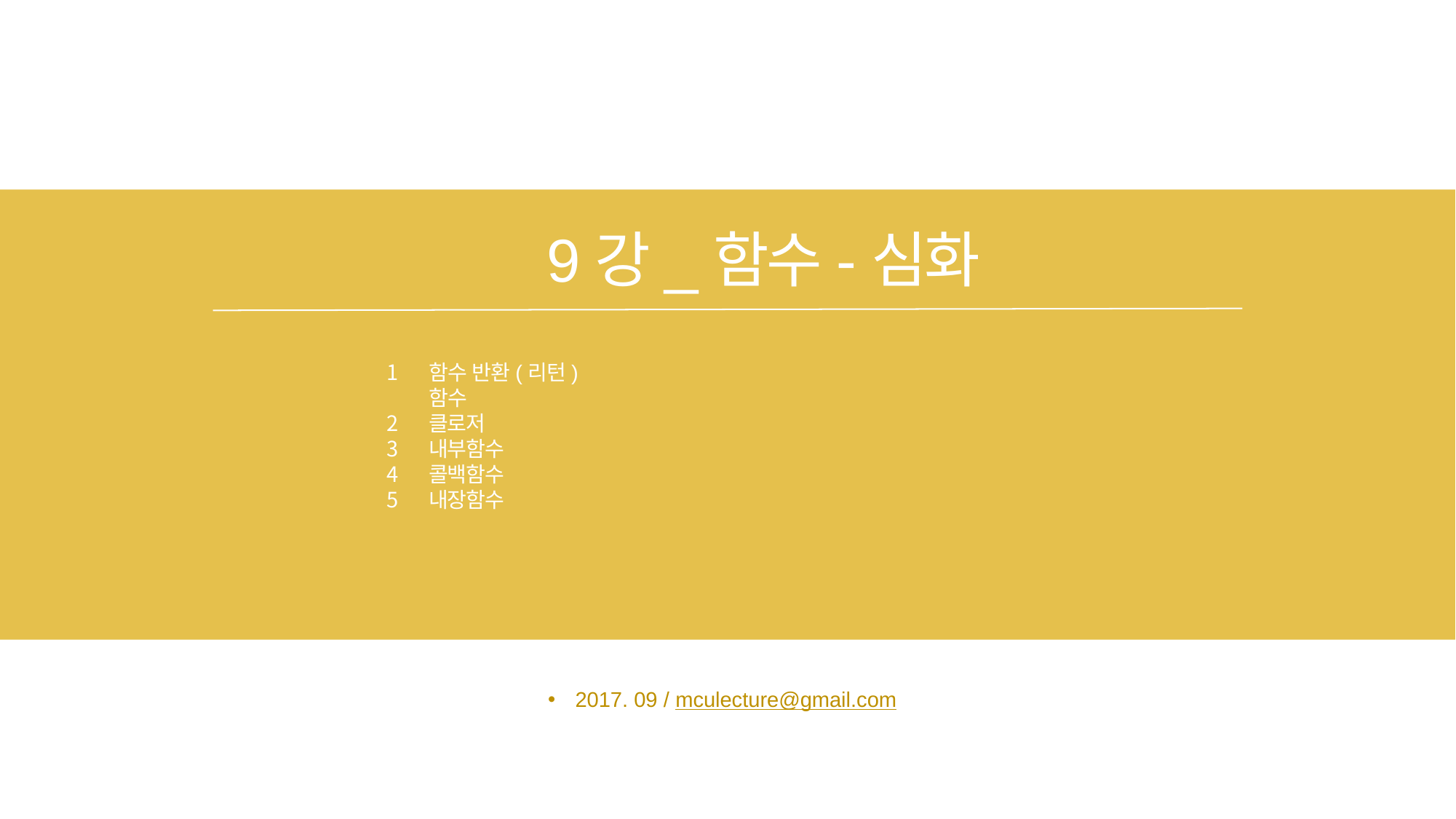

# 9강_함수-심화

함수 반환(리턴)함수
클로저
내부함수
콜백함수
내장함수
2017. 09 / mculecture@gmail.com